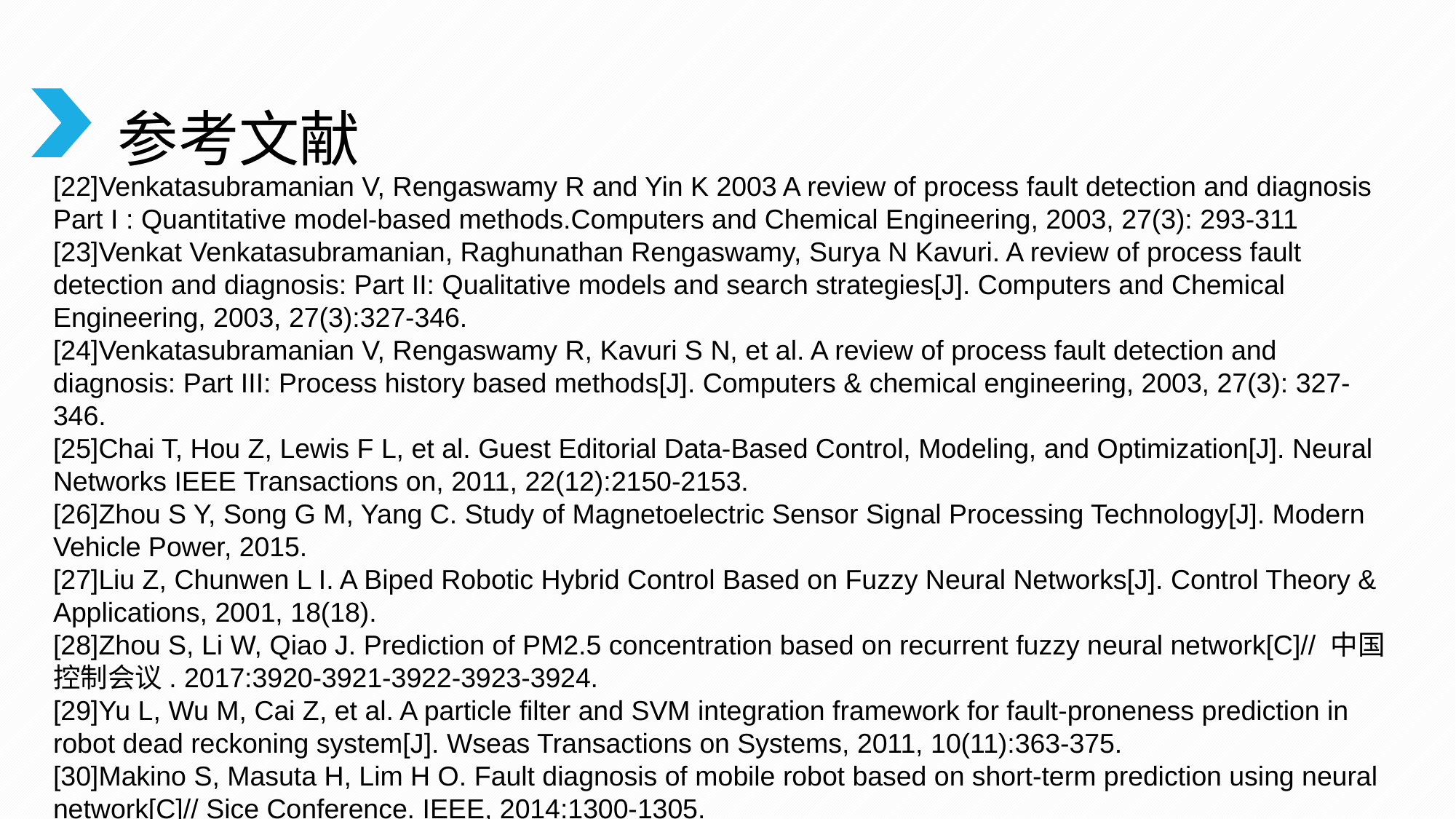

参考文献
[22]Venkatasubramanian V, Rengaswamy R and Yin K 2003 A review of process fault detection and diagnosis Part I : Quantitative model-based methods.Computers and Chemical Engineering, 2003, 27(3): 293-311
[23]Venkat Venkatasubramanian, Raghunathan Rengaswamy, Surya N Kavuri. A review of process fault detection and diagnosis: Part II: Qualitative models and search strategies[J]. Computers and Chemical Engineering, 2003, 27(3):327-346.
[24]Venkatasubramanian V, Rengaswamy R, Kavuri S N, et al. A review of process fault detection and diagnosis: Part III: Process history based methods[J]. Computers & chemical engineering, 2003, 27(3): 327-346.
[25]Chai T, Hou Z, Lewis F L, et al. Guest Editorial Data-Based Control, Modeling, and Optimization[J]. Neural Networks IEEE Transactions on, 2011, 22(12):2150-2153.
[26]Zhou S Y, Song G M, Yang C. Study of Magnetoelectric Sensor Signal Processing Technology[J]. Modern Vehicle Power, 2015.
[27]Liu Z, Chunwen L I. A Biped Robotic Hybrid Control Based on Fuzzy Neural Networks[J]. Control Theory & Applications, 2001, 18(18).
[28]Zhou S, Li W, Qiao J. Prediction of PM2.5 concentration based on recurrent fuzzy neural network[C]// 中国控制会议. 2017:3920-3921-3922-3923-3924.
[29]Yu L, Wu M, Cai Z, et al. A particle filter and SVM integration framework for fault-proneness prediction in robot dead reckoning system[J]. Wseas Transactions on Systems, 2011, 10(11):363-375.
[30]Makino S, Masuta H, Lim H O. Fault diagnosis of mobile robot based on short-term prediction using neural network[C]// Sice Conference. IEEE, 2014:1300-1305.